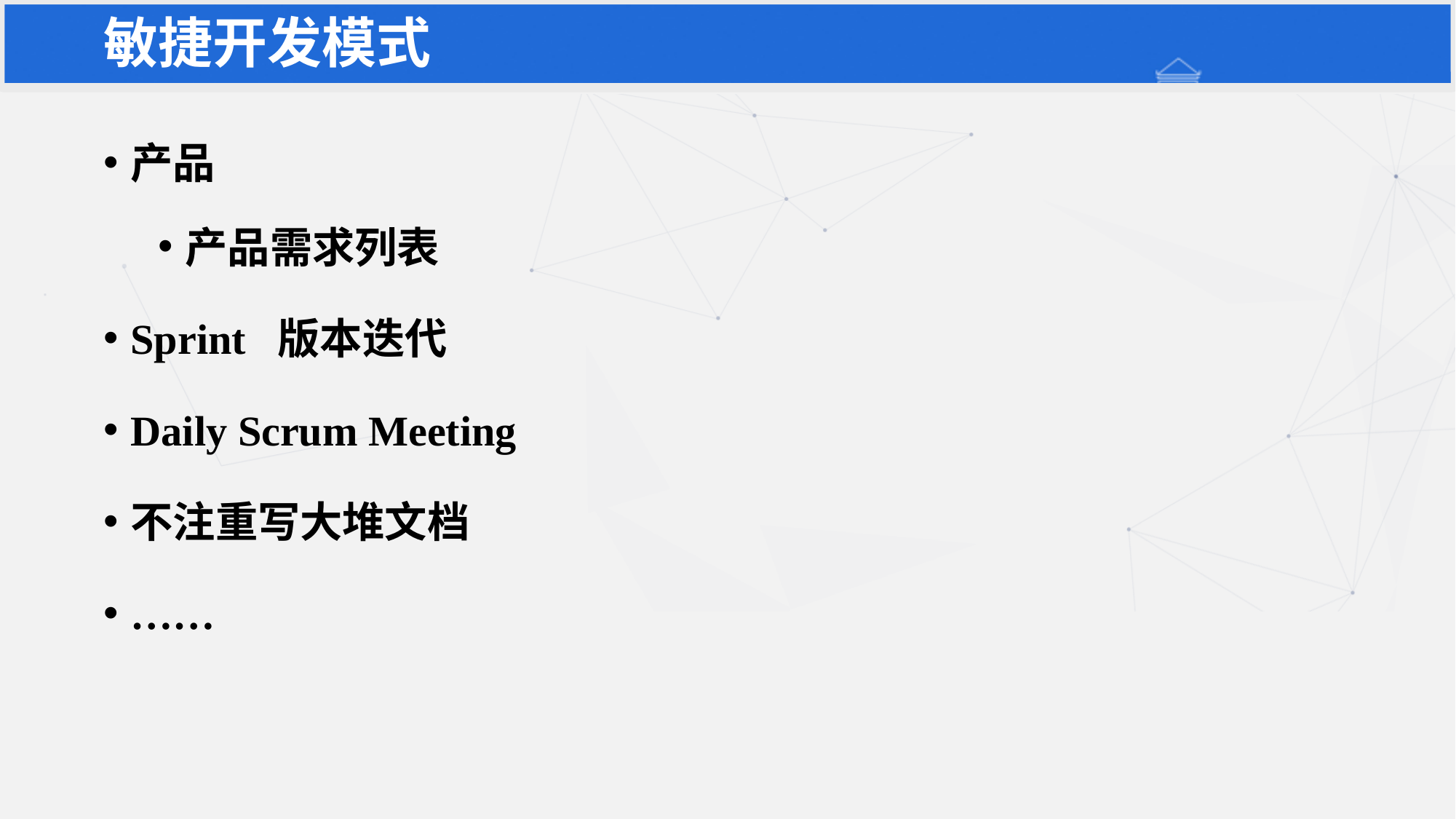

敏捷开发模式
产品
产品需求列表
Sprint  版本迭代
Daily Scrum Meeting
不注重写大堆文档
……